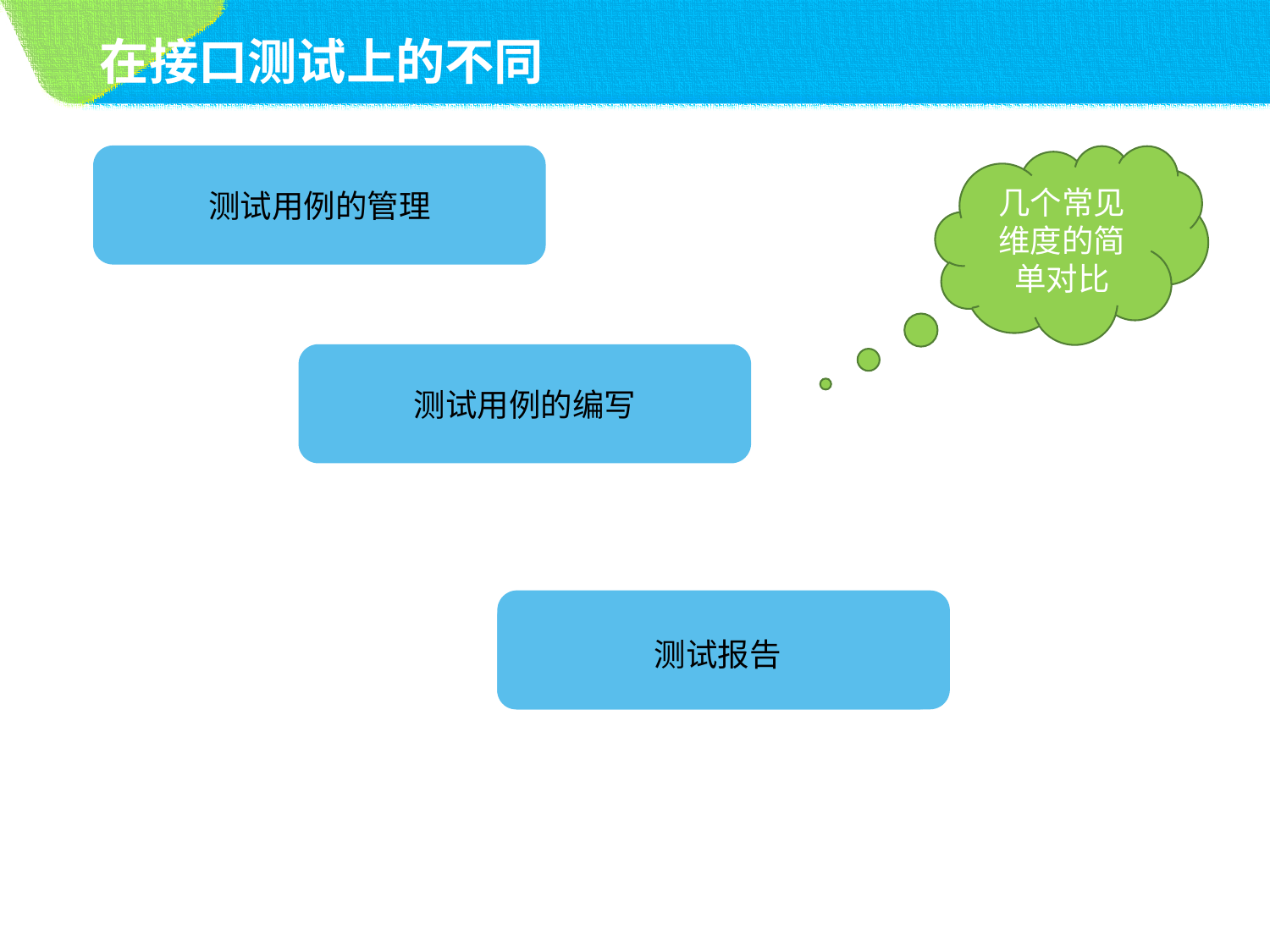

# 在接口测试上的不同

测试用例的管理
几个常见维度的简单对比

测试用例的编写

测试报告